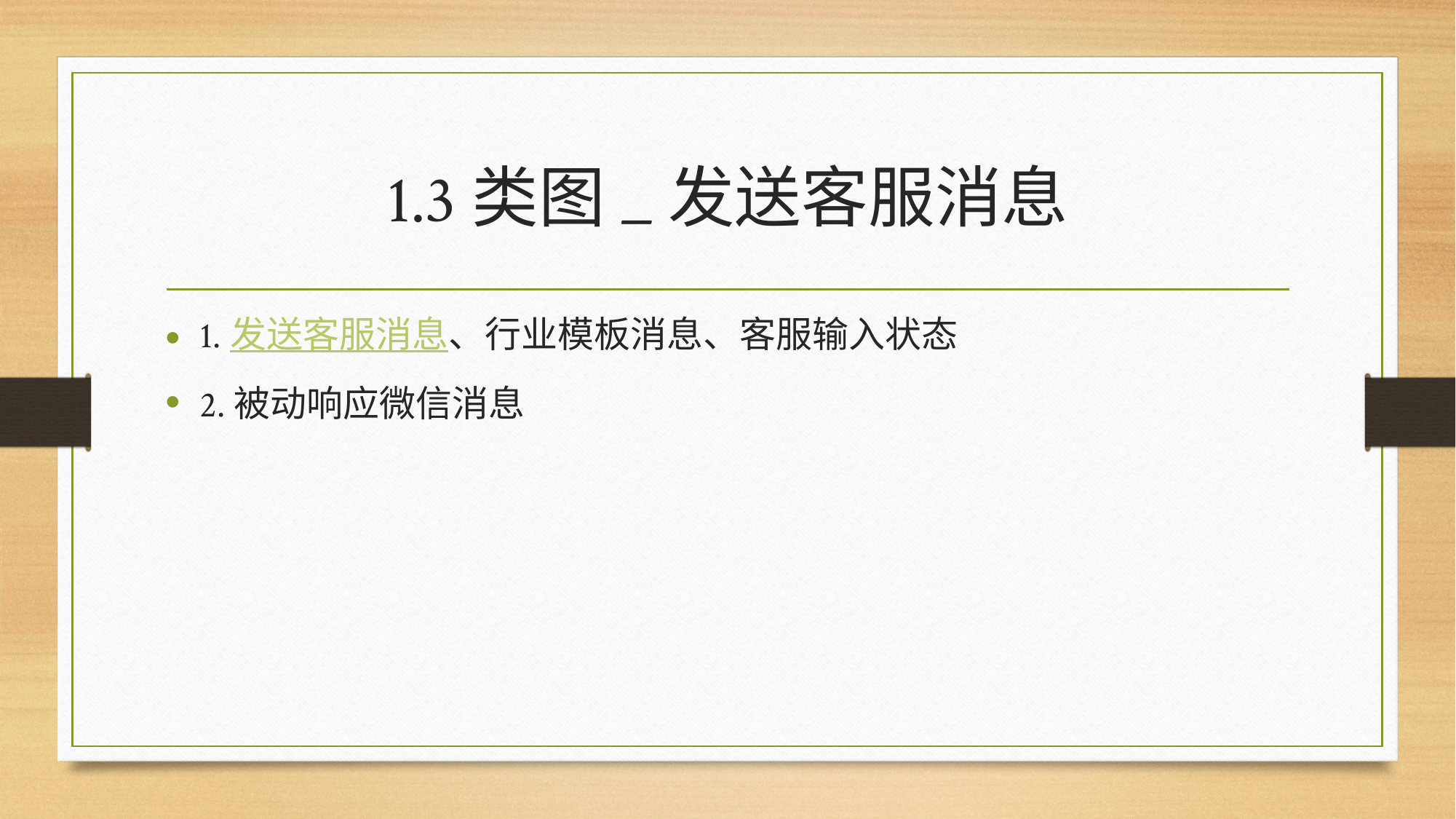

# 1.3类图_发送客服消息
1.发送客服消息、行业模板消息、客服输入状态
2.被动响应微信消息